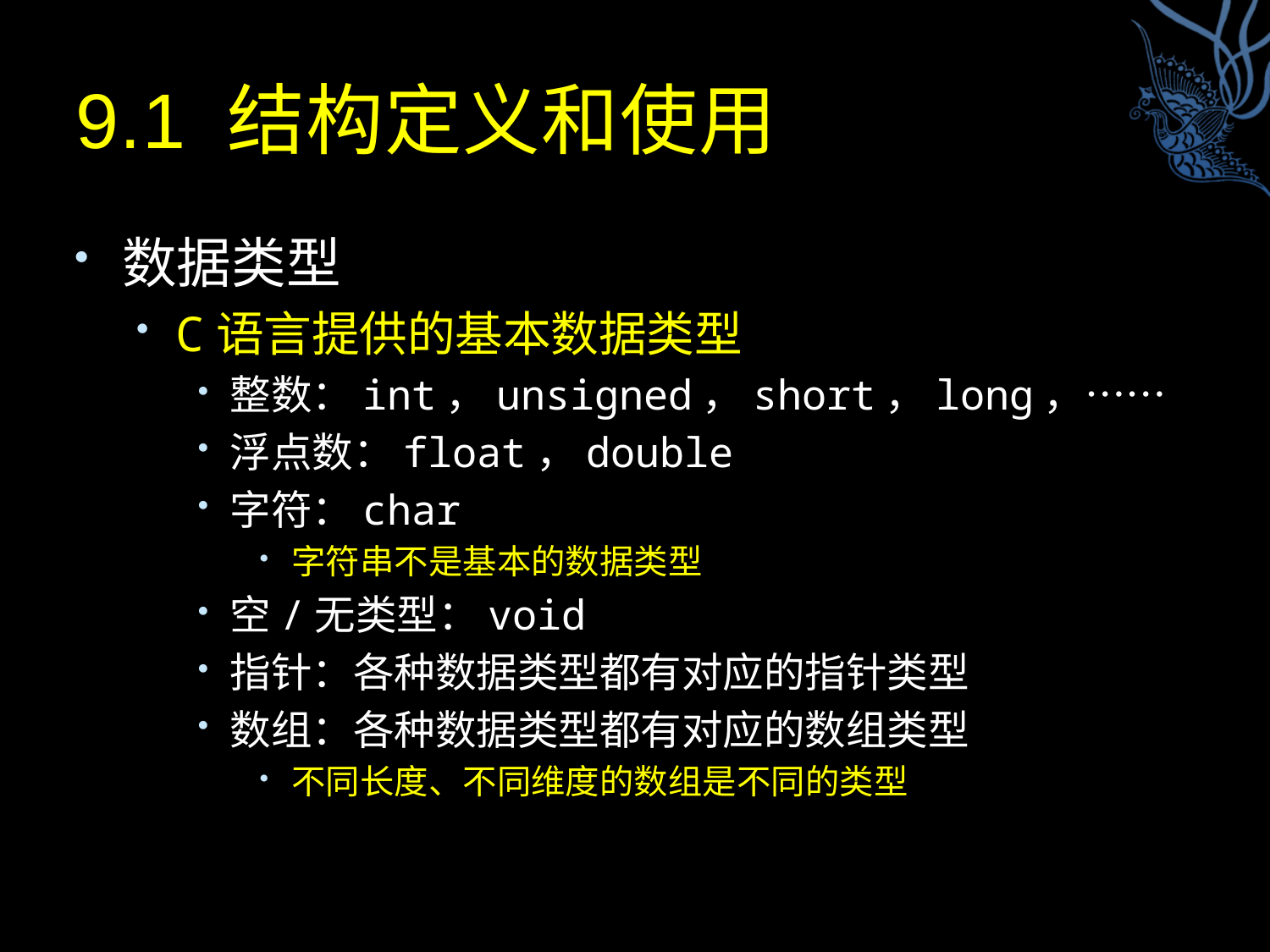

# 9.1 结构定义和使用
数据类型
C语言提供的基本数据类型
整数：int，unsigned，short，long，……
浮点数：float，double
字符：char
字符串不是基本的数据类型
空/无类型：void
指针：各种数据类型都有对应的指针类型
数组：各种数据类型都有对应的数组类型
不同长度、不同维度的数组是不同的类型